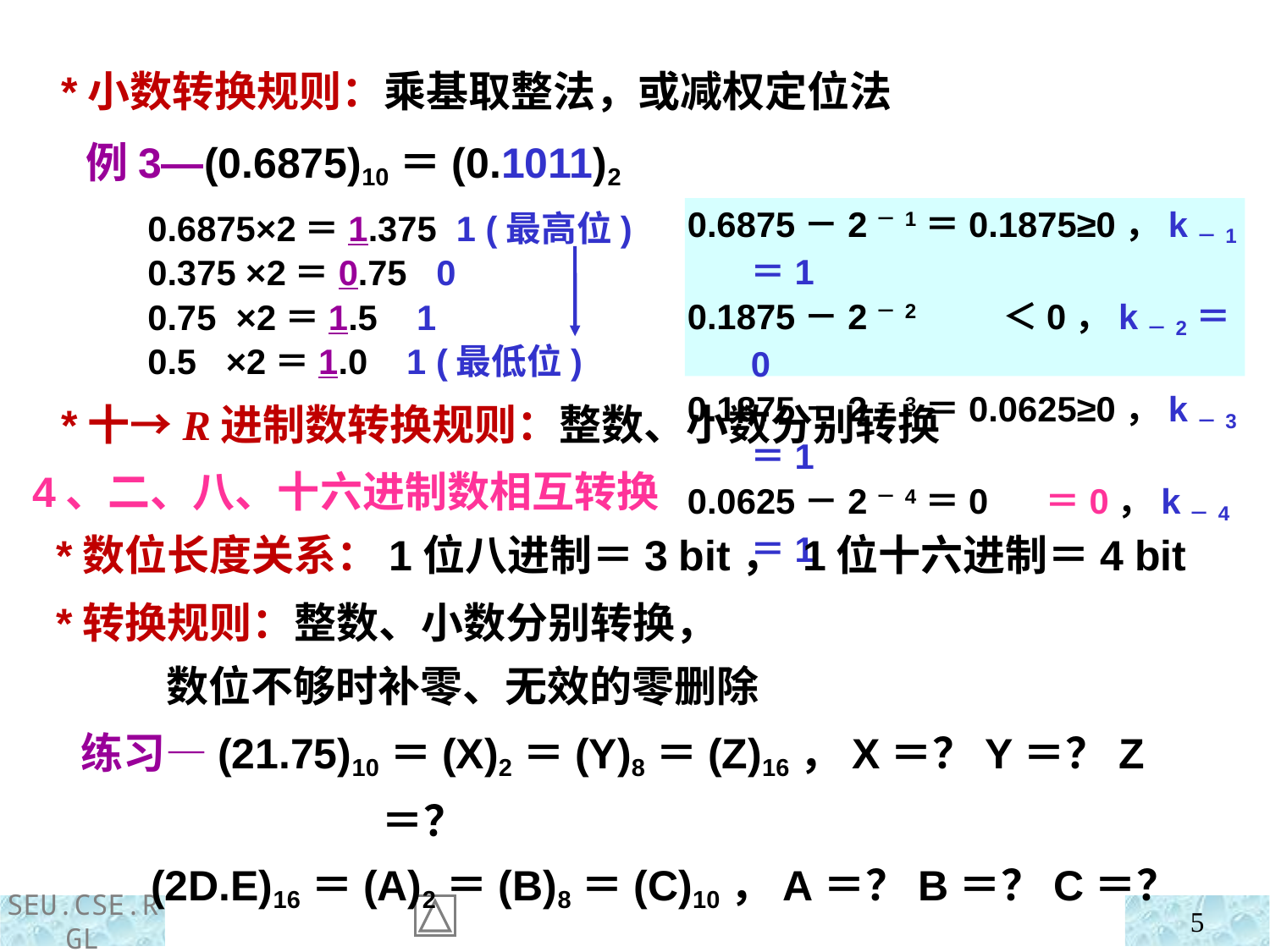

*小数转换规则：乘基取整法，或减权定位法
    例3—(0.6875)10＝(0.1011)2
0.6875×2＝1.375  1 (最高位)
0.375 ×2＝0.75   0
0.75  ×2＝1.5    1
0.5   ×2＝1.0    1 (最低位)

0.6875－2－1＝0.1875≥0，k－1＝1
0.1875－2－2        ＜0，k－2＝0
0.1875－2－3＝0.0625≥0，k－3＝1
0.0625－2－4＝0     ＝0，k－4＝1

  *十→R进制数转换规则：整数、小数分别转换
4、二、八、十六进制数相互转换
  *数位长度关系：1位八进制＝3 bit， 1位十六进制＝4 bit
  *转换规则：整数、小数分别转换，
             数位不够时补零、无效的零删除
    练习—(21.75)10＝(X)2＝(Y)8＝(Z)16，X＝？Y＝？Z＝？
          (2D.E)16＝(A)2＝(B)8＝(C)10，A＝？B＝？C＝？
5